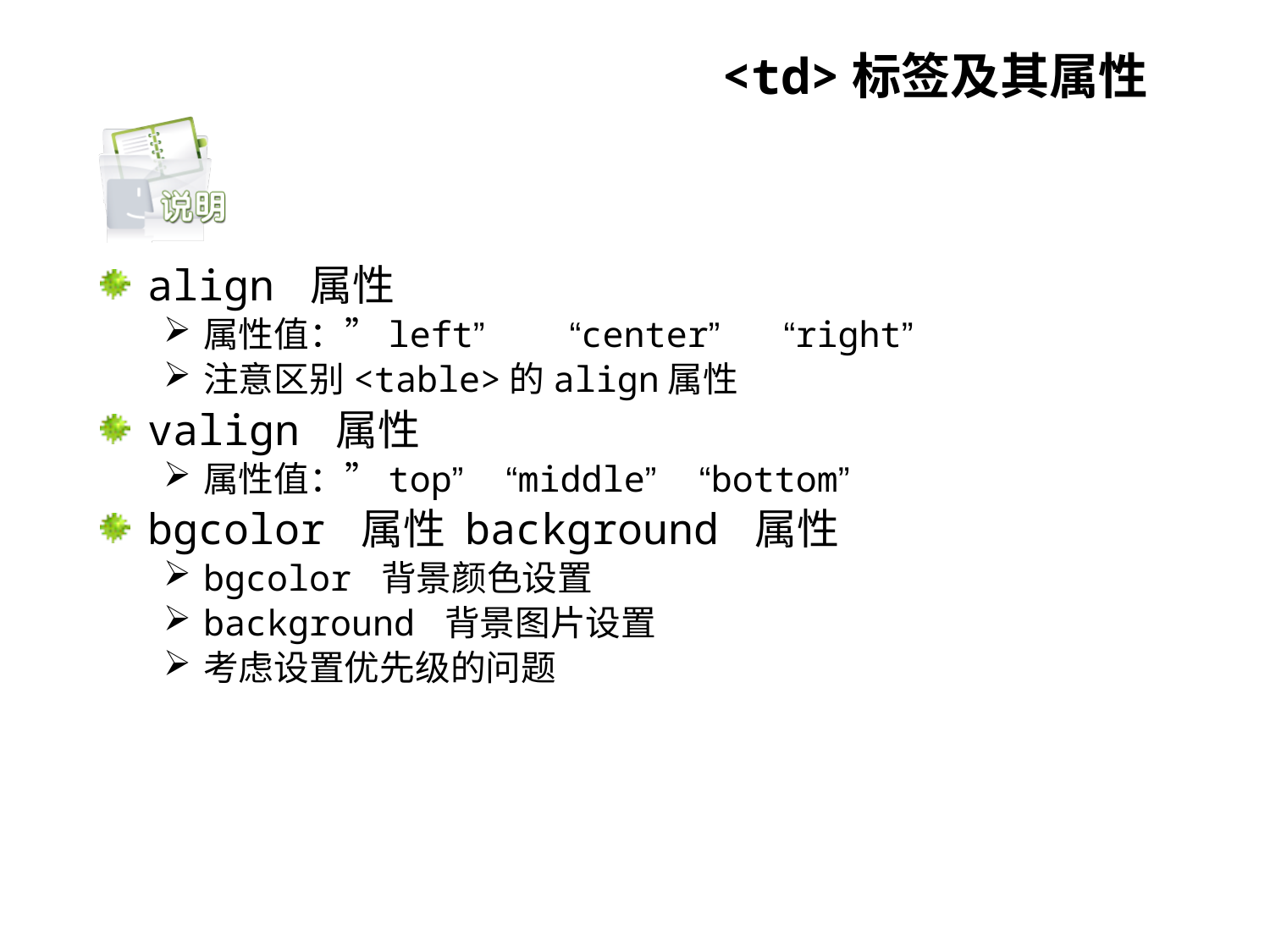

# <td>标签及其属性
align 属性
属性值：”left”    “center”   “right”
注意区别<table>的align属性
valign 属性
属性值：”top”  “middle”  “bottom”
bgcolor 属性 background 属性
bgcolor 背景颜色设置
background 背景图片设置
考虑设置优先级的问题